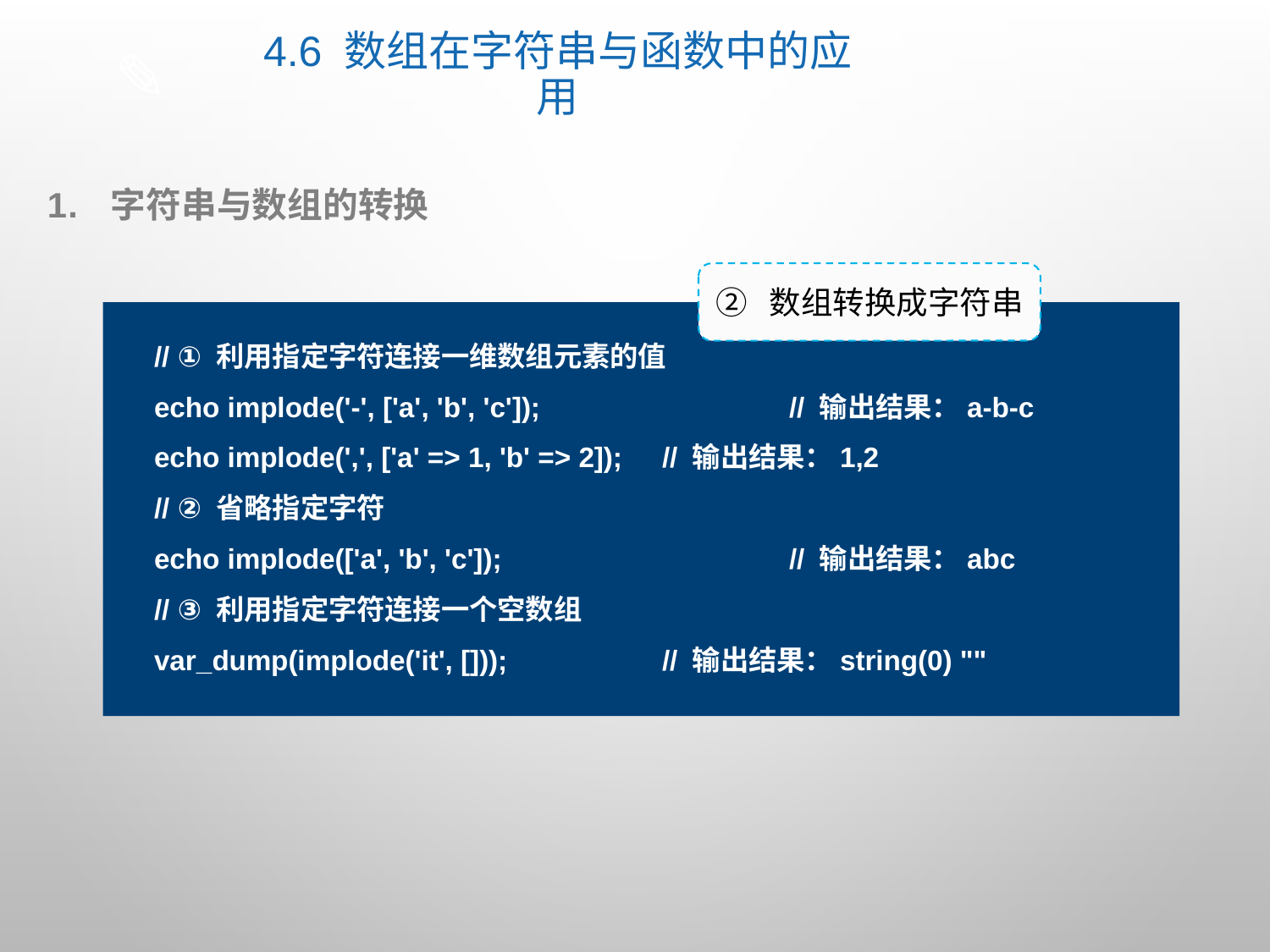

# 4.6 数组在字符串与函数中的应用
字符串与数组的转换
②  数组转换成字符串

// ① 利用指定字符连接一维数组元素的值
echo implode('-', ['a', 'b', 'c']);		// 输出结果：a-b-c
echo implode(',', ['a' => 1, 'b' => 2]); 	// 输出结果：1,2
// ② 省略指定字符
echo implode(['a', 'b', 'c']);			// 输出结果：abc
// ③ 利用指定字符连接一个空数组
var_dump(implode('it', []));		// 输出结果：string(0) ""